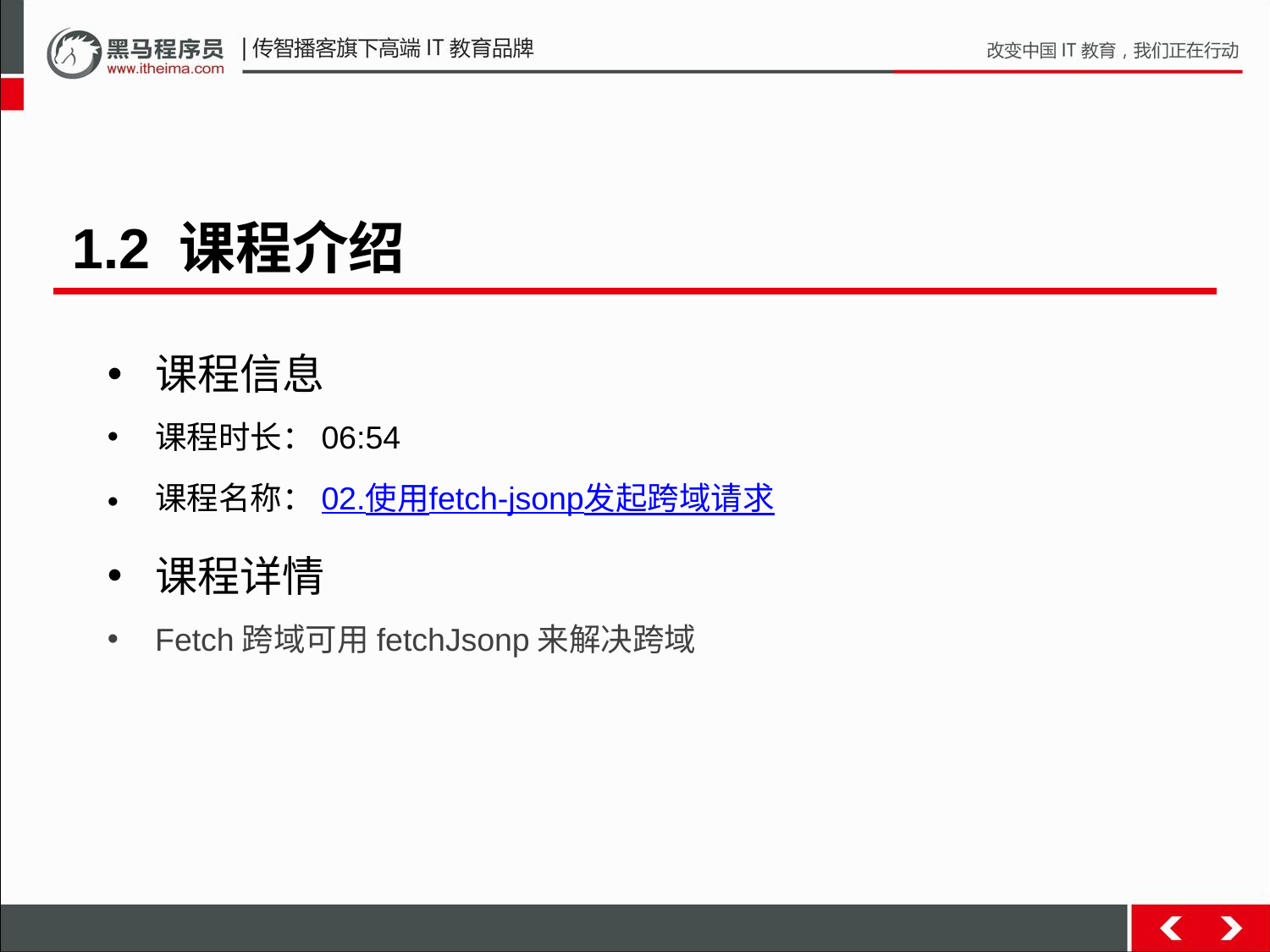

1.2 课程介绍
课程信息
课程时长：06:54
课程名称：02.使用fetch-jsonp发起跨域请求
课程详情
Fetch跨域可用fetchJsonp来解决跨域